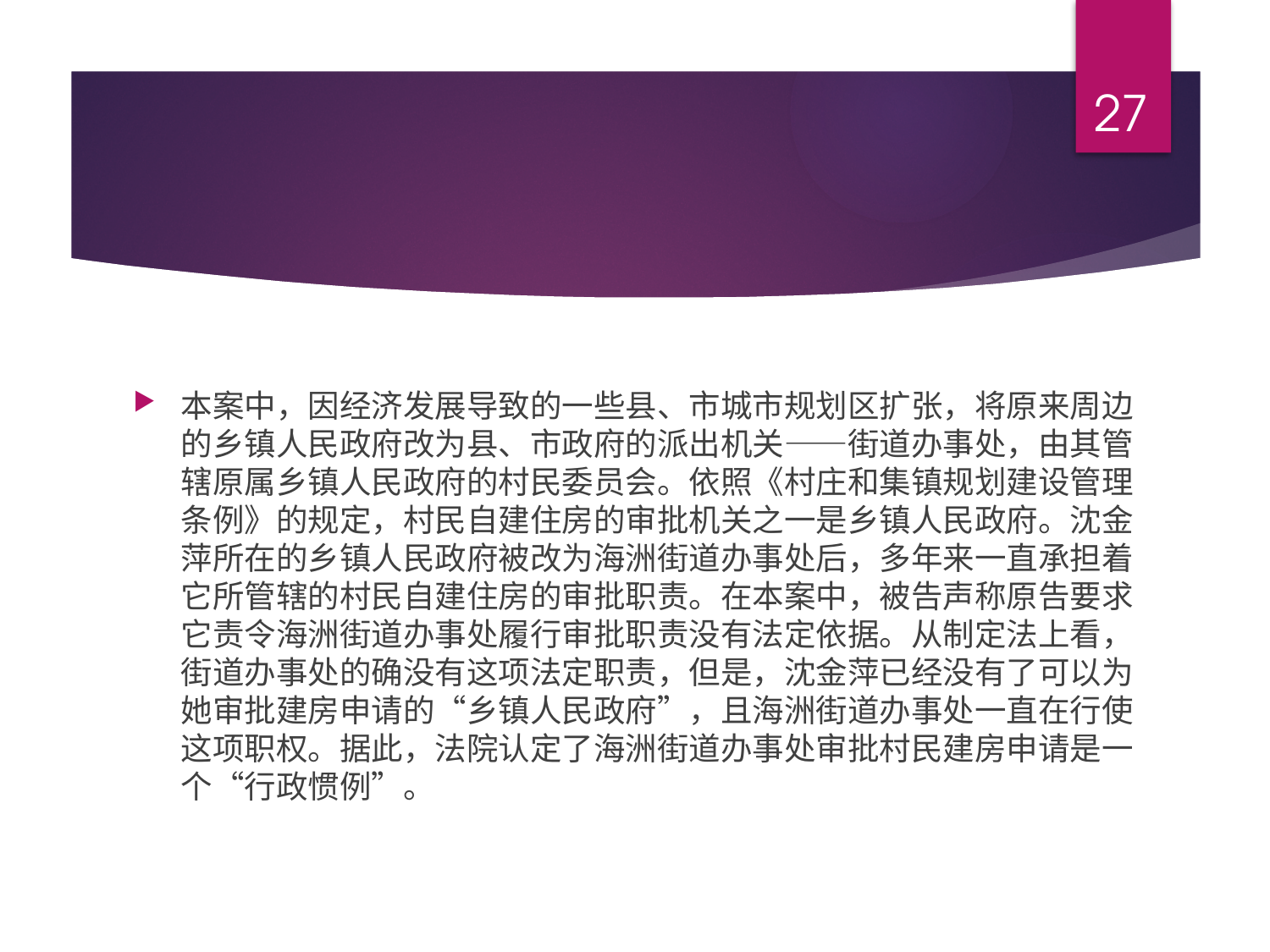

27
#
本案中，因经济发展导致的一些县、市城市规划区扩张，将原来周边的乡镇人民政府改为县、市政府的派出机关——街道办事处，由其管辖原属乡镇人民政府的村民委员会。依照《村庄和集镇规划建设管理条例》的规定，村民自建住房的审批机关之一是乡镇人民政府。沈金萍所在的乡镇人民政府被改为海洲街道办事处后，多年来一直承担着它所管辖的村民自建住房的审批职责。在本案中，被告声称原告要求它责令海洲街道办事处履行审批职责没有法定依据。从制定法上看，街道办事处的确没有这项法定职责，但是，沈金萍已经没有了可以为她审批建房申请的“乡镇人民政府”，且海洲街道办事处一直在行使这项职权。据此，法院认定了海洲街道办事处审批村民建房申请是一个“行政惯例”。